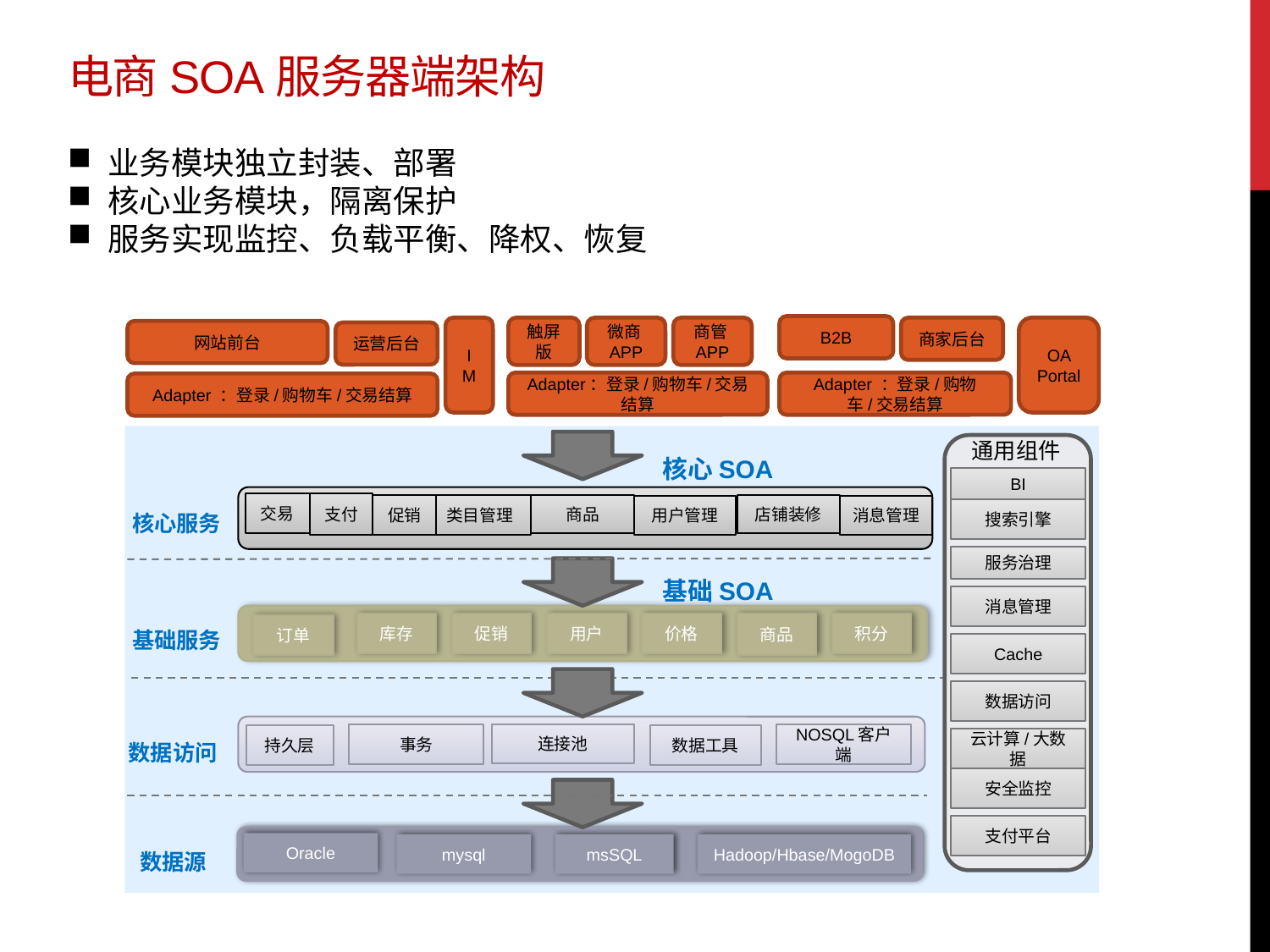

# 电商SOA服务器端架构
业务模块独立封装、部署
核心业务模块，隔离保护
服务实现监控、负载平衡、降权、恢复

B2B

IM
触屏版
微商APP
商管APP

商家后台

OA Portal

网站前台

运营后台

Adapter：登录/购物车/交易结算
Adapter ：登录/购物车/交易结算
Adapter ：登录/购物车/交易结算

通用组件

核心SOA
BI

支付
交易
促销
类目管理
商品
店铺装修
用户管理
消息管理
搜索引擎
价格
核心服务
服务治理

基础SOA
消息管理

促销
商品
价格
积分
库存
用户
订单
基础服务
Cache

数据访问

事务
连接池
NOSQL客户端
持久层
数据工具
云计算/大数据
数据访问
安全监控

支付平台

Oracle
mysql
msSQL
Hadoop/Hbase/MogoDB
数据源